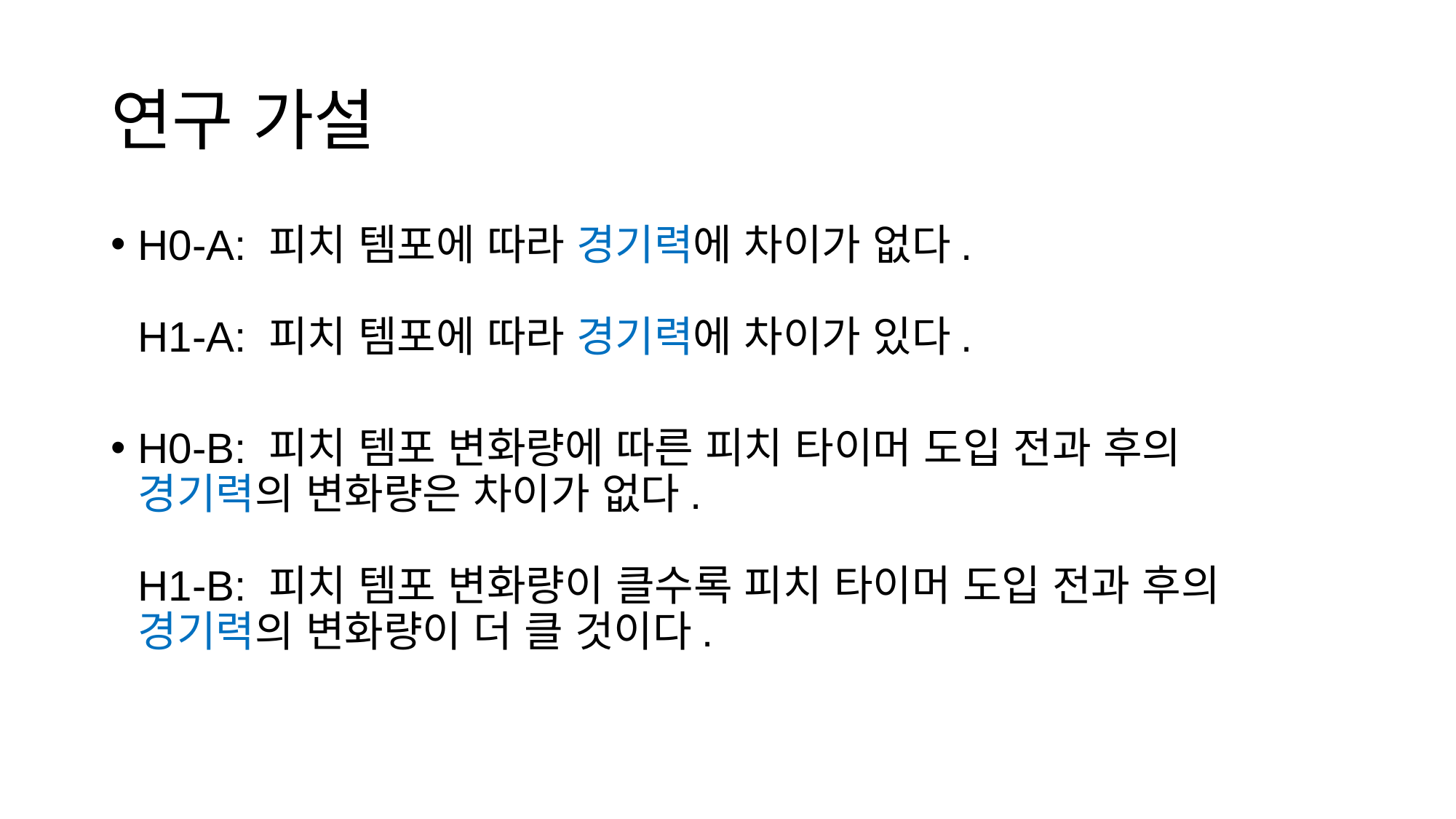

# 연구 가설
H0-A: 피치 템포에 따라 경기력에 차이가 없다.
H1-A: 피치 템포에 따라 경기력에 차이가 있다.
H0-B: 피치 템포 변화량에 따른 피치 타이머 도입 전과 후의 경기력의 변화량은 차이가 없다.
H1-B: 피치 템포 변화량이 클수록 피치 타이머 도입 전과 후의 경기력의 변화량이 더 클 것이다.